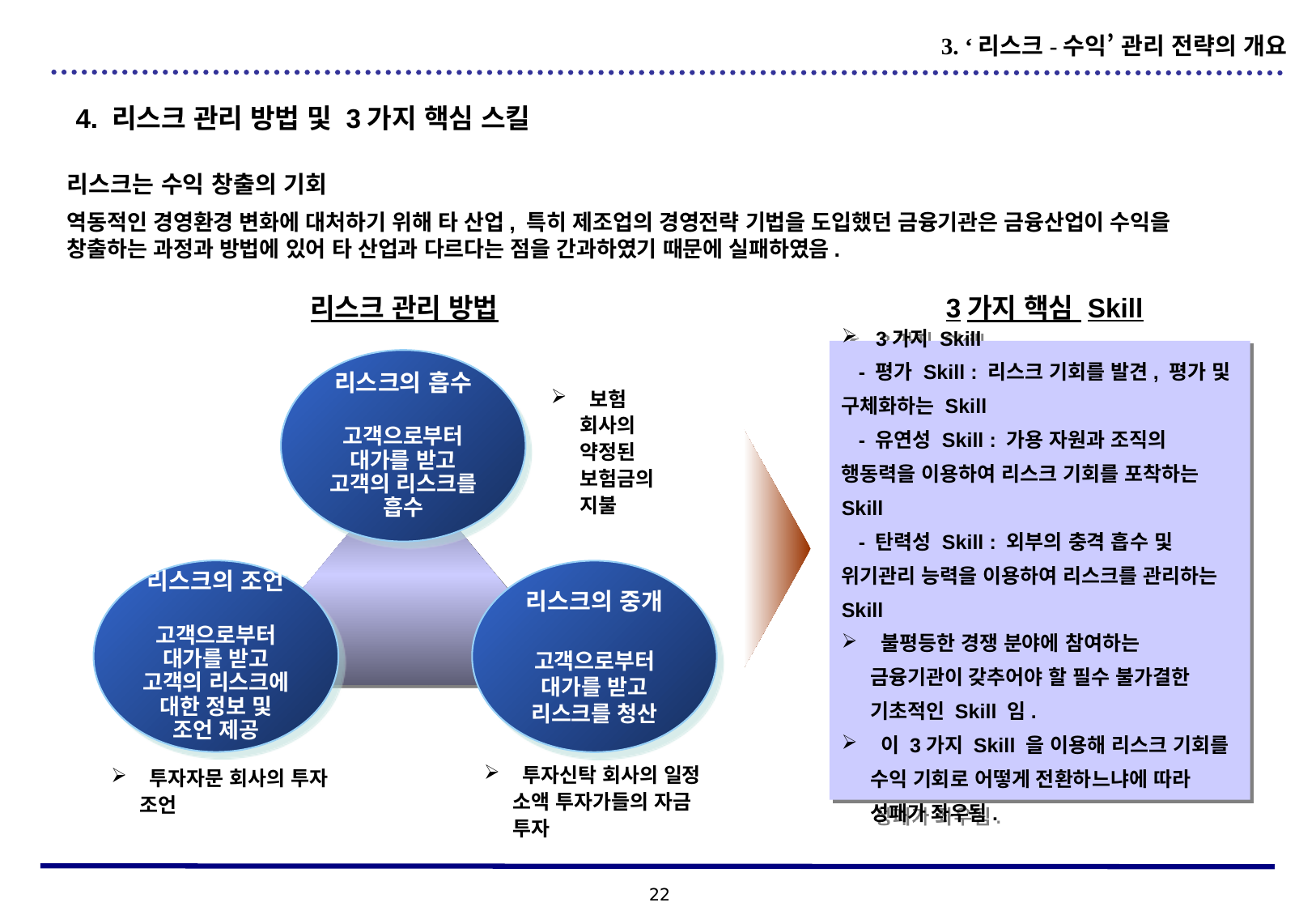

3. ‘리스크-수익’ 관리 전략의 개요
4. 리스크 관리 방법 및 3가지 핵심 스킬
리스크는 수익 창출의 기회
역동적인 경영환경 변화에 대처하기 위해 타 산업, 특히 제조업의 경영전략 기법을 도입했던 금융기관은 금융산업이 수익을 창출하는 과정과 방법에 있어 타 산업과 다르다는 점을 간과하였기 때문에 실패하였음.
리스크 관리 방법
3가지 핵심 Skill
 3가지 Skill
   - 평가 Skill : 리스크 기회를 발견, 평가 및 구체화하는 Skill
   - 유연성 Skill : 가용 자원과 조직의 행동력을 이용하여 리스크 기회를 포착하는 Skill
   - 탄력성 Skill : 외부의 충격 흡수 및 위기관리 능력을 이용하여 리스크를 관리하는 Skill
 불평등한 경쟁 분야에 참여하는 금융기관이 갖추어야 할 필수 불가결한 기초적인 Skill 임.
 이 3가지 Skill 을 이용해 리스크 기회를 수익 기회로 어떻게 전환하느냐에 따라 성패가 좌우됨.
리스크의 흡수

고객으로부터 대가를 받고 고객의 리스크를 흡수
 보험 회사의 약정된 보험금의 지불

리스크의 조언

고객으로부터 대가를 받고 고객의 리스크에 대한 정보 및 조언 제공
리스크의 중개

고객으로부터 대가를 받고 리스크를 청산
 투자자문 회사의 투자 조언
 투자신탁 회사의 일정 소액 투자가들의 자금 투자